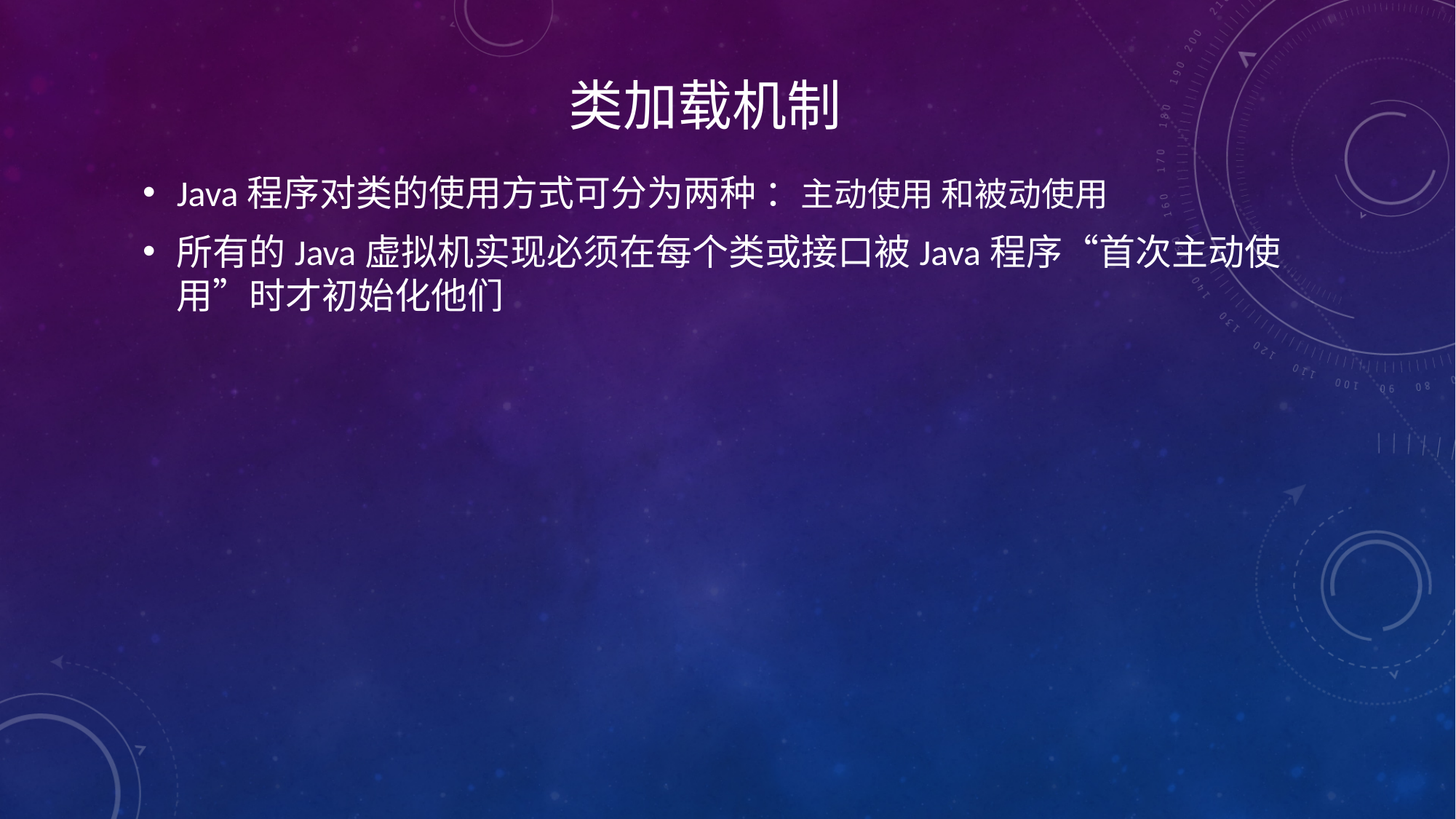

类加载机制
Java程序对类的使用方式可分为两种 ：主动使用 和被动使用
所有的Java虚拟机实现必须在每个类或接口被Java程序“首次主动使用”时才初始化他们